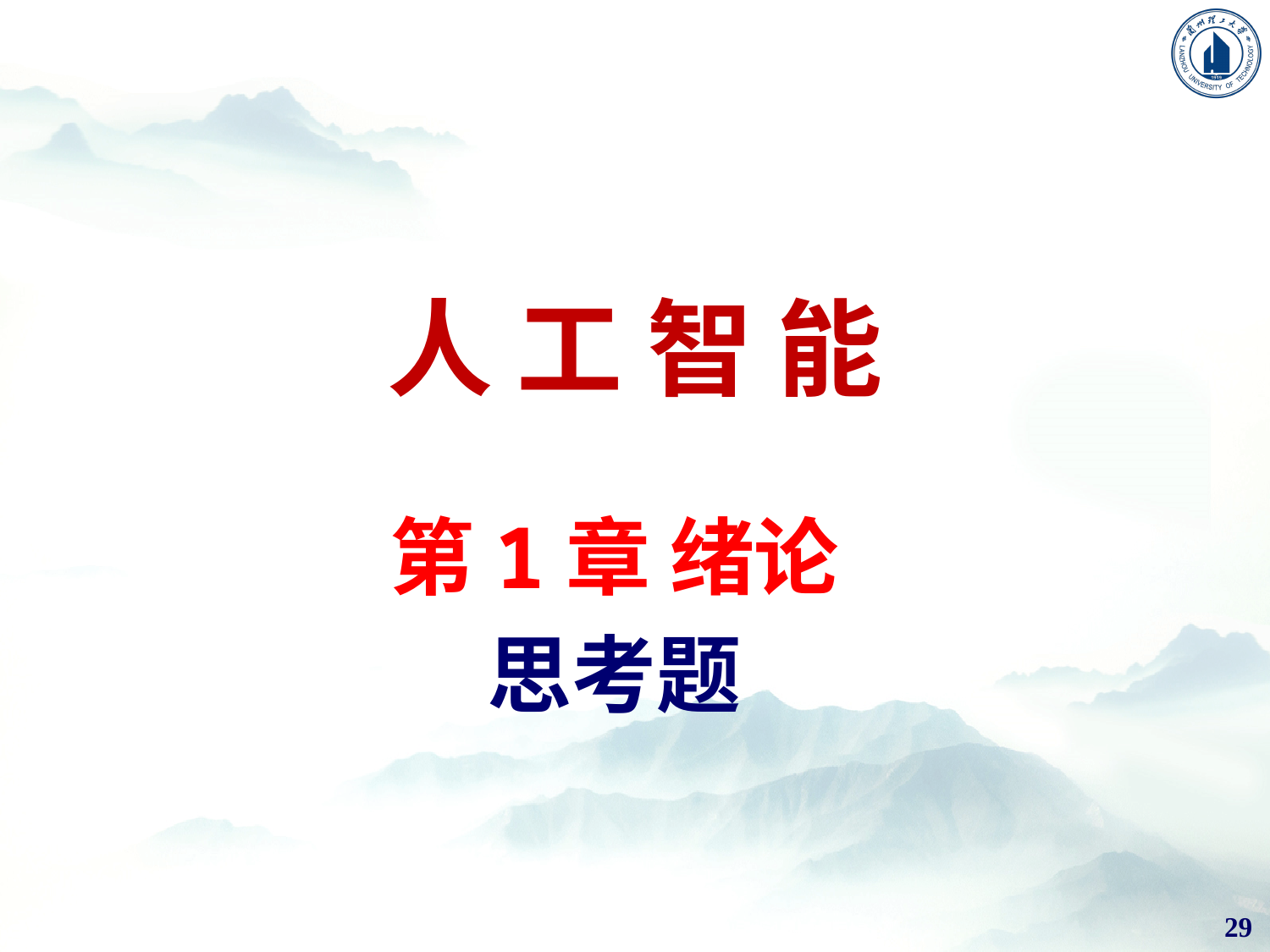

# 人 工 智 能
第1章 绪论
思考题

29